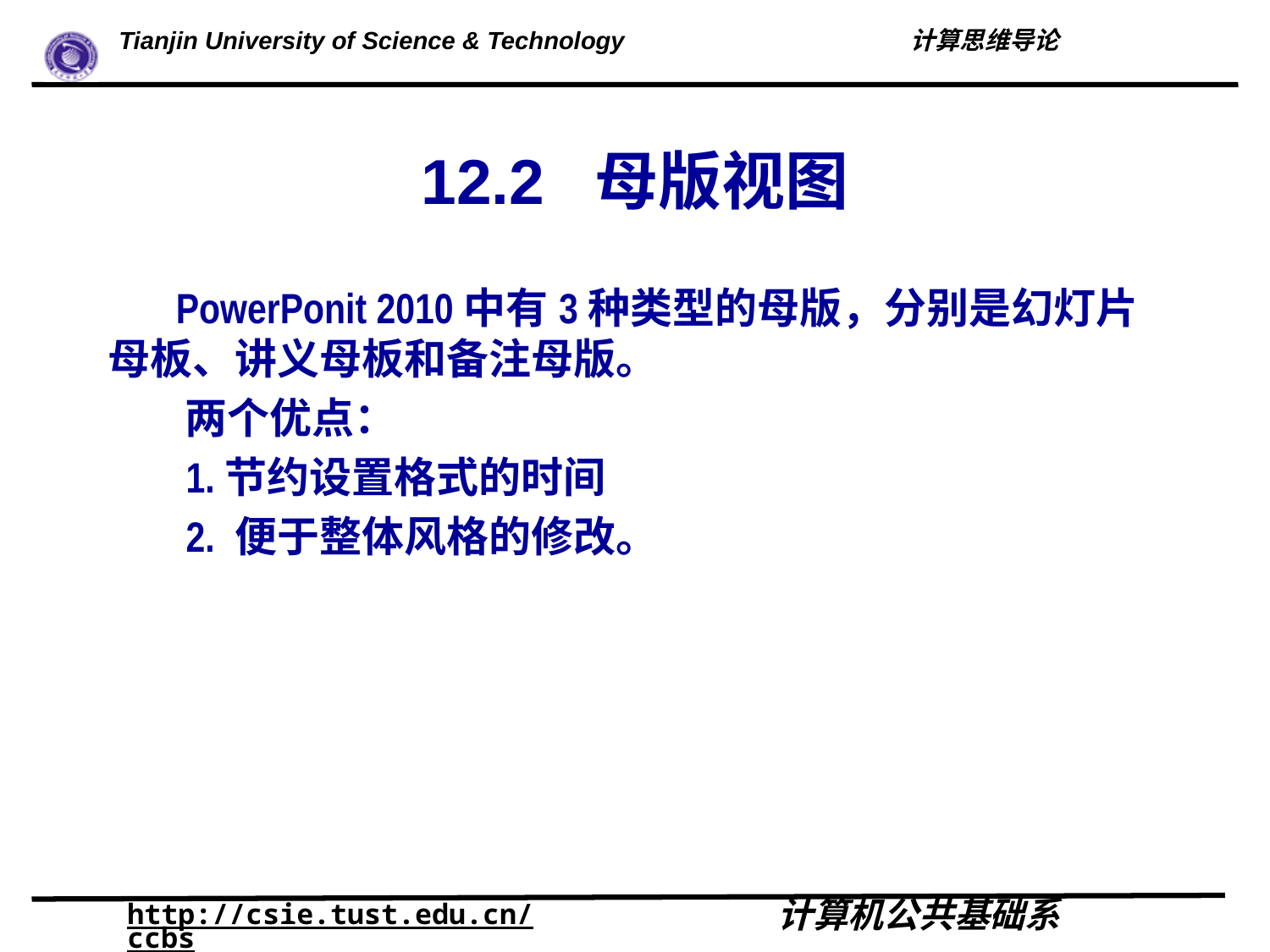

# 12.2  母版视图
       PowerPonit 2010中有3种类型的母版，分别是幻灯片母板、讲义母板和备注母版。
       两个优点：
        1.节约设置格式的时间
        2. 便于整体风格的修改。